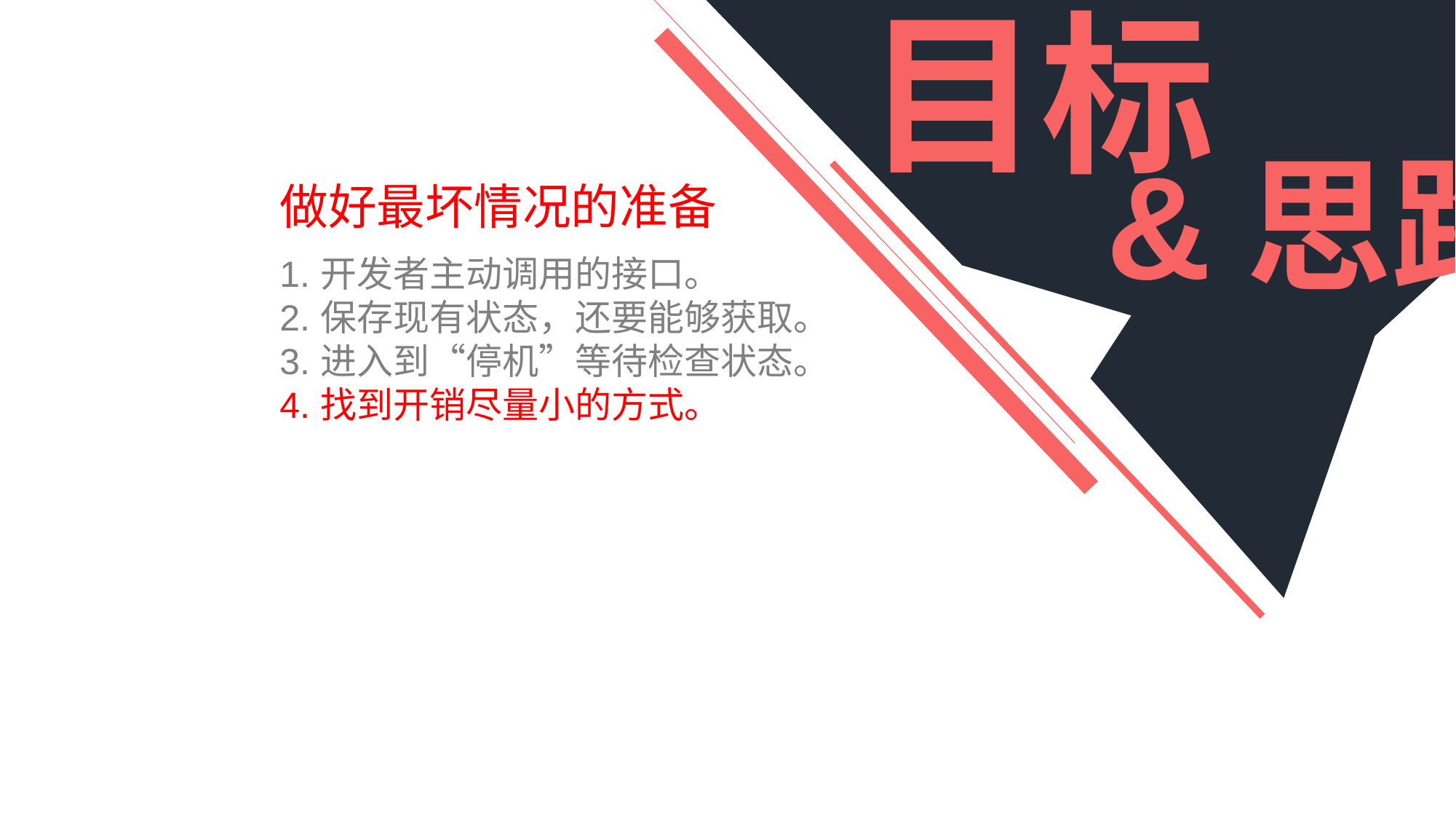

目标
&思路
做好最坏情况的准备
开发者主动调用的接口。
保存现有状态，还要能够获取。
进入到“停机”等待检查状态。
找到开销尽量小的方式。